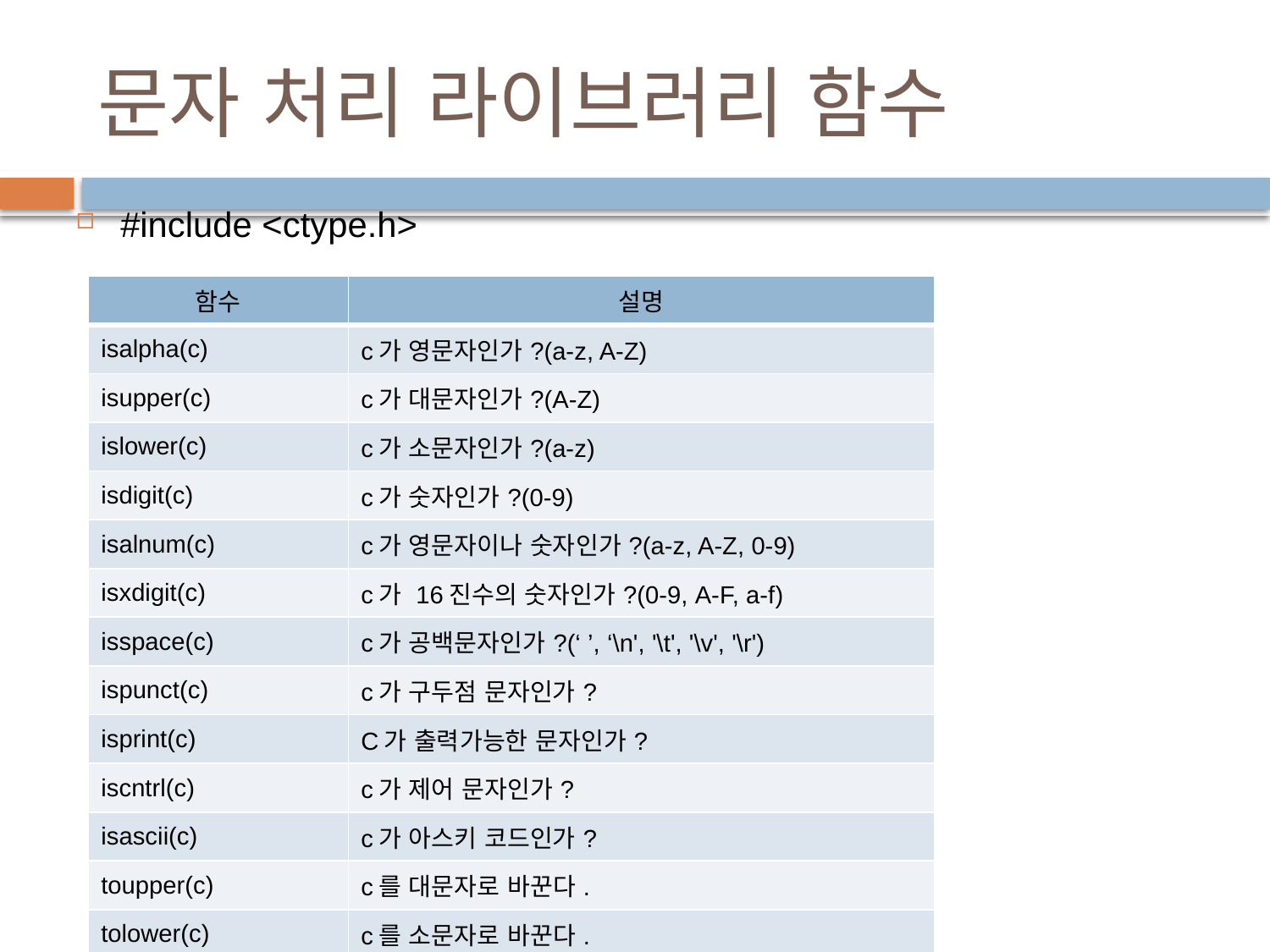

# 문자 처리 라이브러리 함수
#include <ctype.h>
| 함수 | 설명 |
| --- | --- |
| isalpha(c) | c가 영문자인가?(a-z, A-Z) |
| isupper(c) | c가 대문자인가?(A-Z) |
| islower(c) | c가 소문자인가?(a-z) |
| isdigit(c) | c가 숫자인가?(0-9) |
| isalnum(c) | c가 영문자이나 숫자인가?(a-z, A-Z, 0-9) |
| isxdigit(c) | c가 16진수의 숫자인가?(0-9, A-F, a-f) |
| isspace(c) | c가 공백문자인가?(‘ ’, ‘\n', '\t', '\v', '\r') |
| ispunct(c) | c가 구두점 문자인가? |
| isprint(c) | C가 출력가능한 문자인가? |
| iscntrl(c) | c가 제어 문자인가? |
| isascii(c) | c가 아스키 코드인가? |
| toupper(c) | c를 대문자로 바꾼다. |
| tolower(c) | c를 소문자로 바꾼다. |
| toascii(c) | c를 아스키 코드로 바꾼다. |